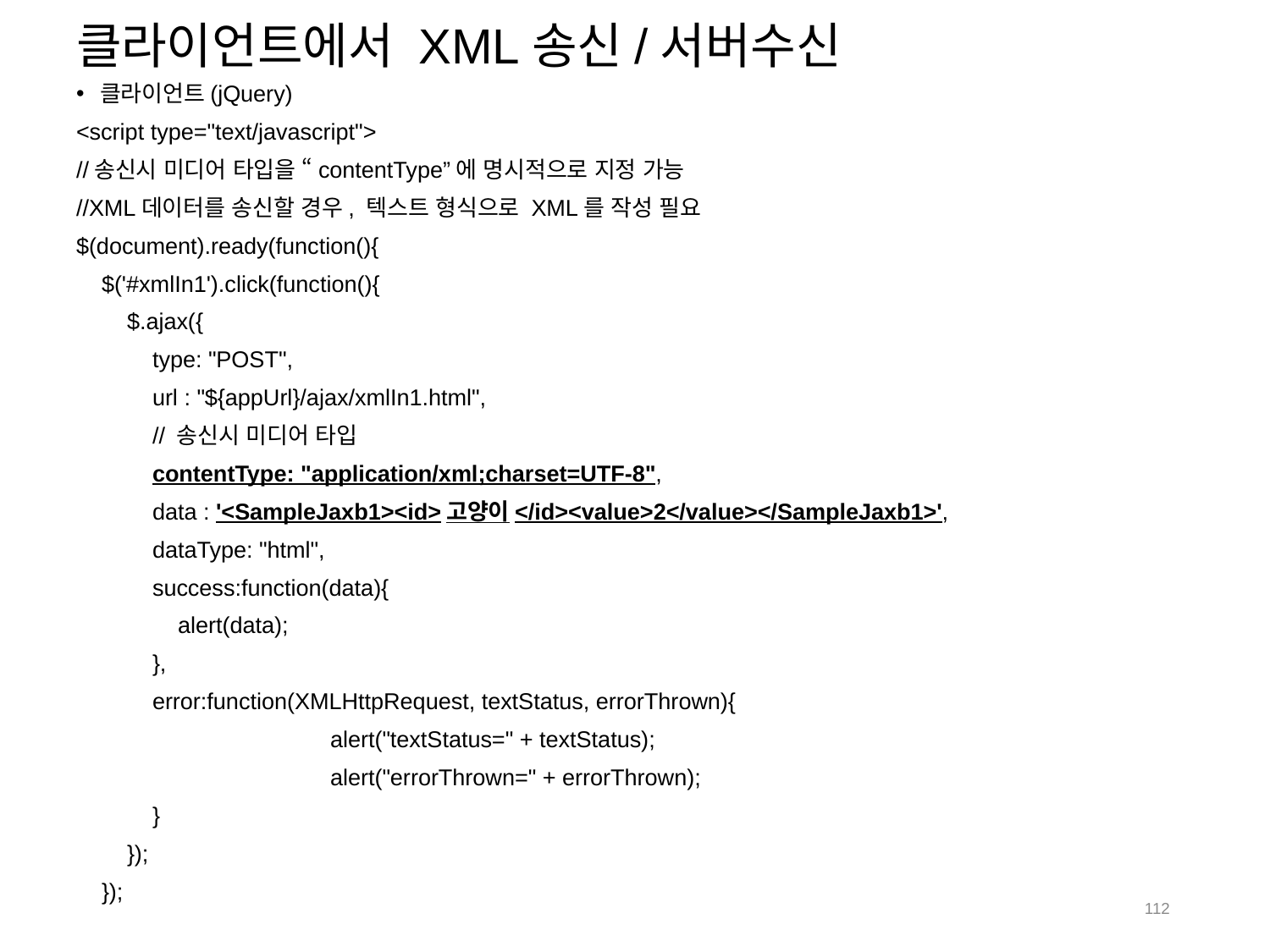

# 클라이언트에서 XML송신/서버수신
클라이언트(jQuery)
<script type="text/javascript">
//송신시 미디어 타입을 “contentType”에 명시적으로 지정 가능
//XML데이터를 송신할 경우, 텍스트 형식으로 XML를 작성 필요
$(document).ready(function(){
    $('#xmlIn1').click(function(){
        $.ajax({
            type: "POST",
            url : "${appUrl}/ajax/xmlIn1.html",
            // 송신시 미디어 타입
            contentType: "application/xml;charset=UTF-8",
            data : '<SampleJaxb1><id>고양이</id><value>2</value></SampleJaxb1>',
            dataType: "html",
            success:function(data){
                alert(data);
            },
            error:function(XMLHttpRequest, textStatus, errorThrown){
		alert("textStatus=" + textStatus);
		alert("errorThrown=" + errorThrown);
            }
        });
    });

112